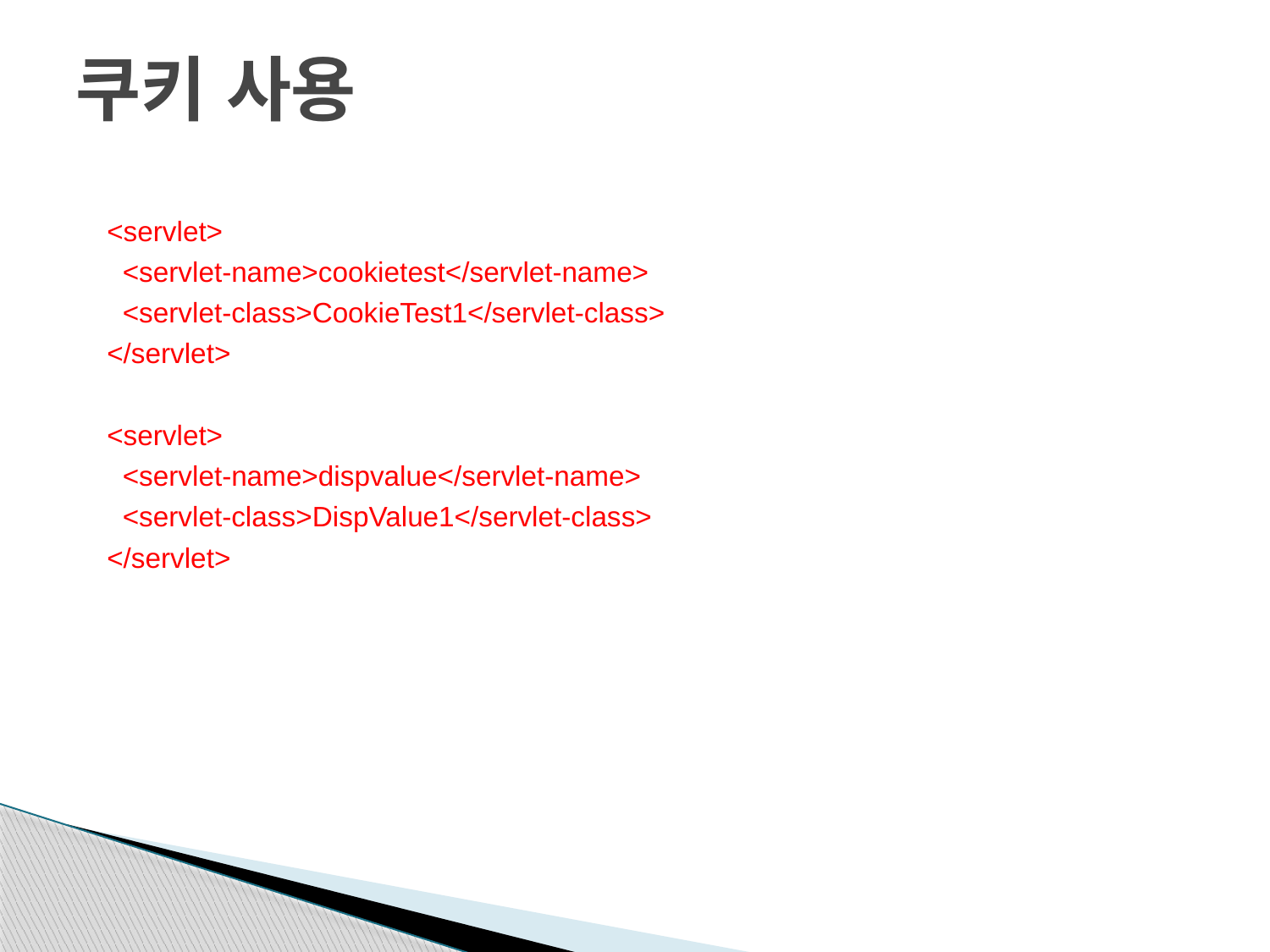

# 쿠키 사용

  <servlet>
    <servlet-name>cookietest</servlet-name>
    <servlet-class>CookieTest1</servlet-class>
  </servlet>

  <servlet>
    <servlet-name>dispvalue</servlet-name>
    <servlet-class>DispValue1</servlet-class>
  </servlet>